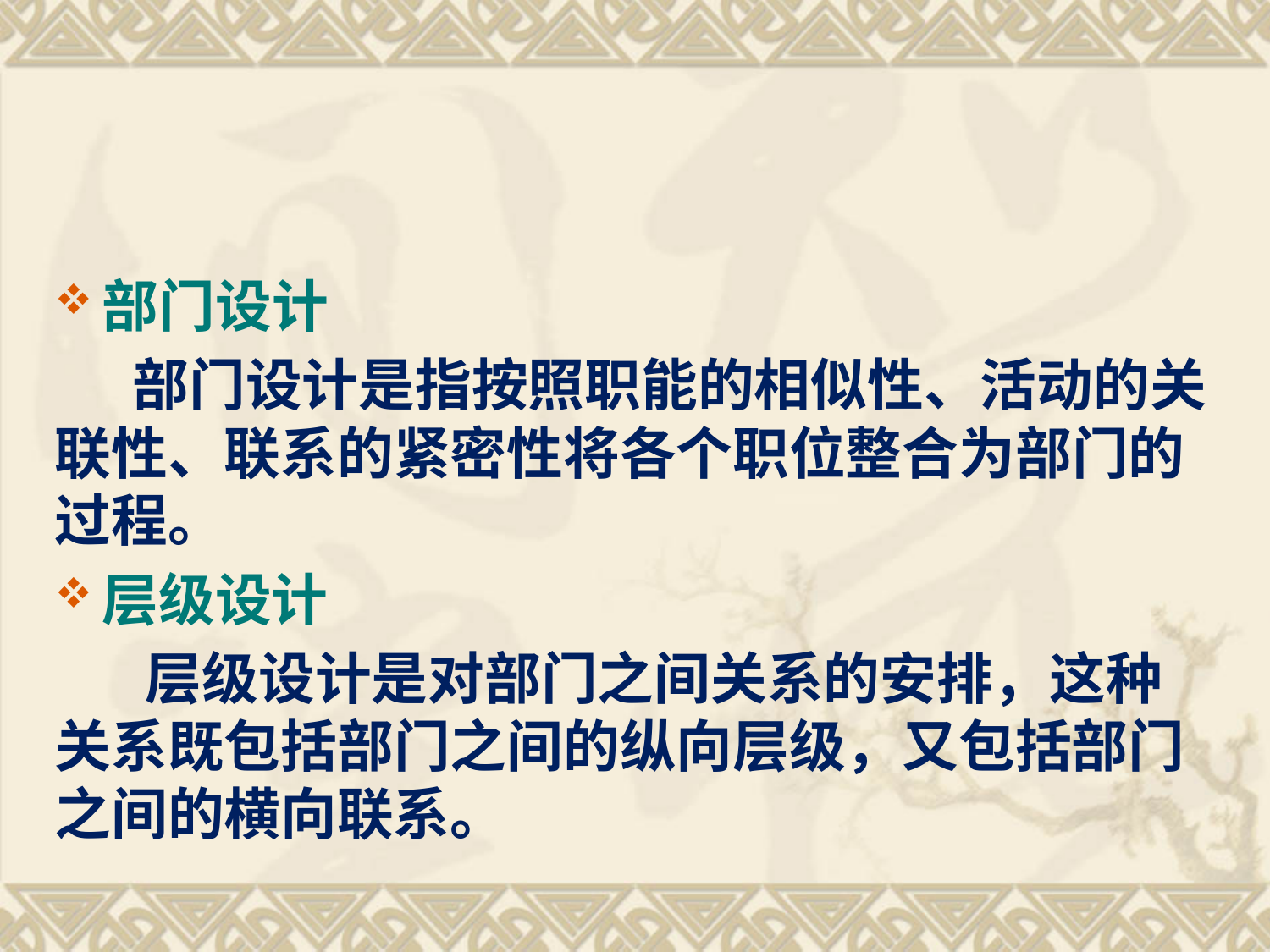

#
部门设计
     部门设计是指按照职能的相似性、活动的关联性、联系的紧密性将各个职位整合为部门的过程。
层级设计
      层级设计是对部门之间关系的安排，这种关系既包括部门之间的纵向层级，又包括部门之间的横向联系。